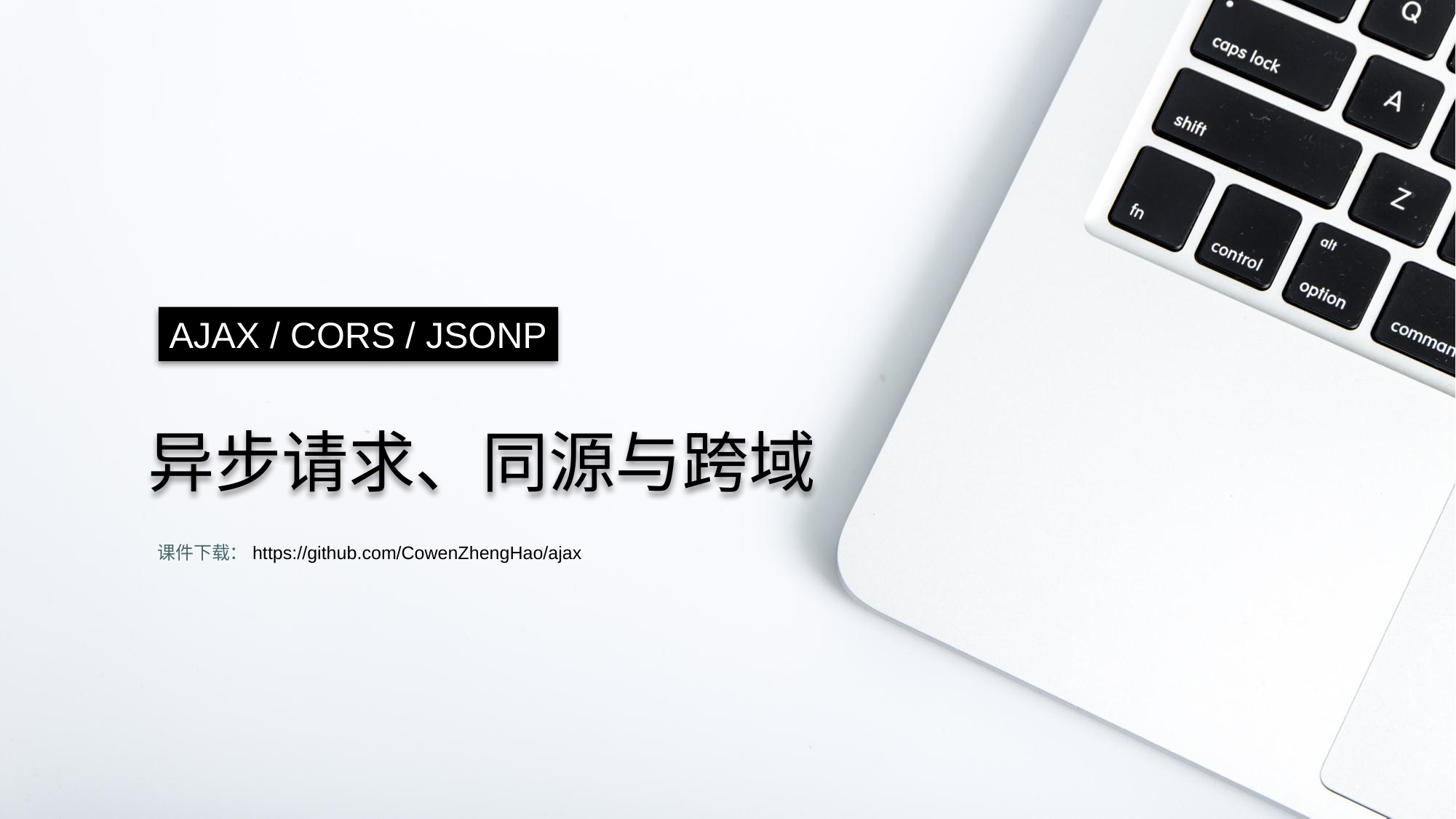

AJAX / CORS / JSONP
异步请求、同源与跨域
课件下载：https://github.com/CowenZhengHao/ajax